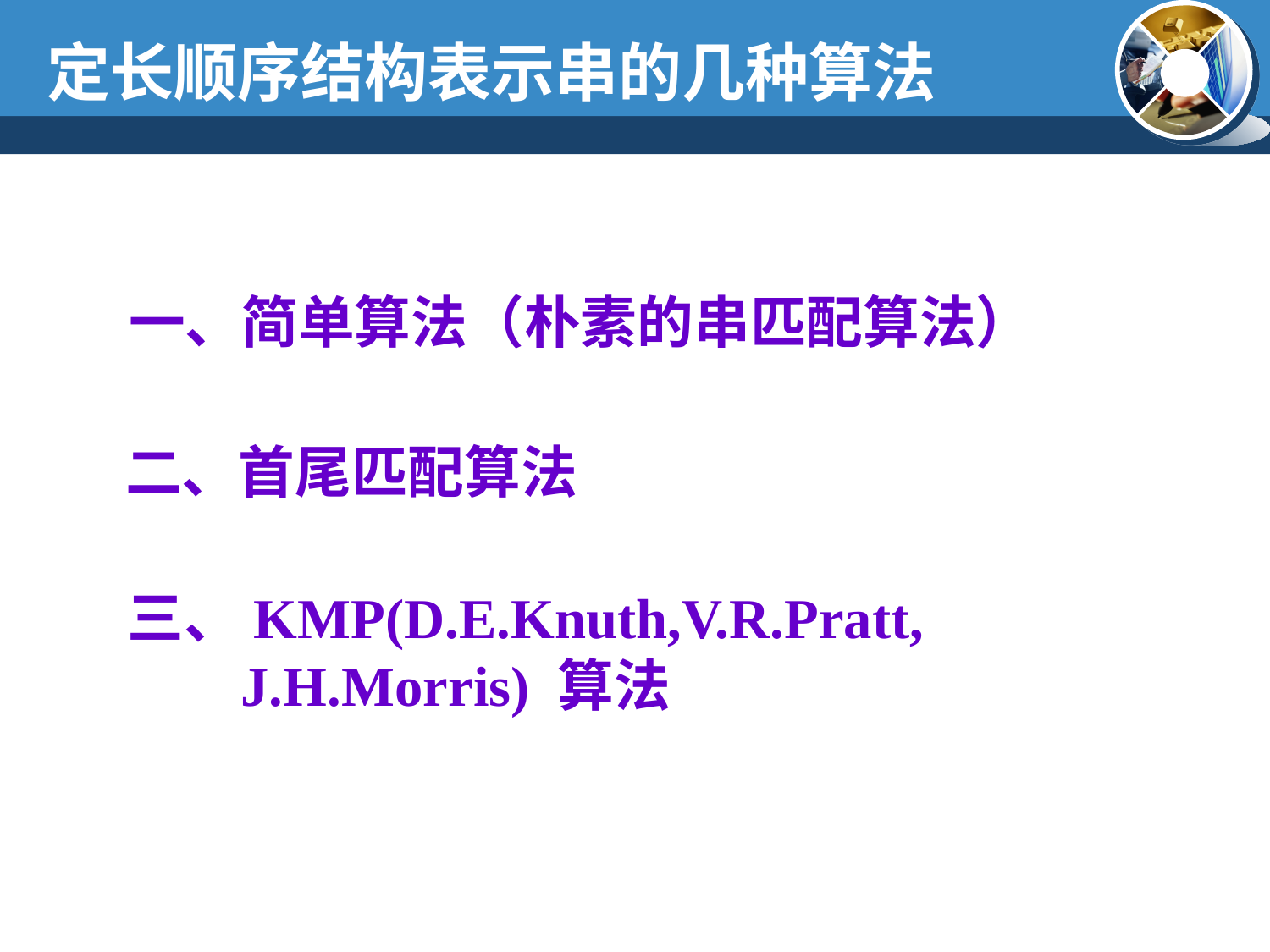

定长顺序结构表示串的几种算法
一、简单算法（朴素的串匹配算法）
二、首尾匹配算法
三、KMP(D.E.Knuth,V.R.Pratt,
        J.H.Morris) 算法